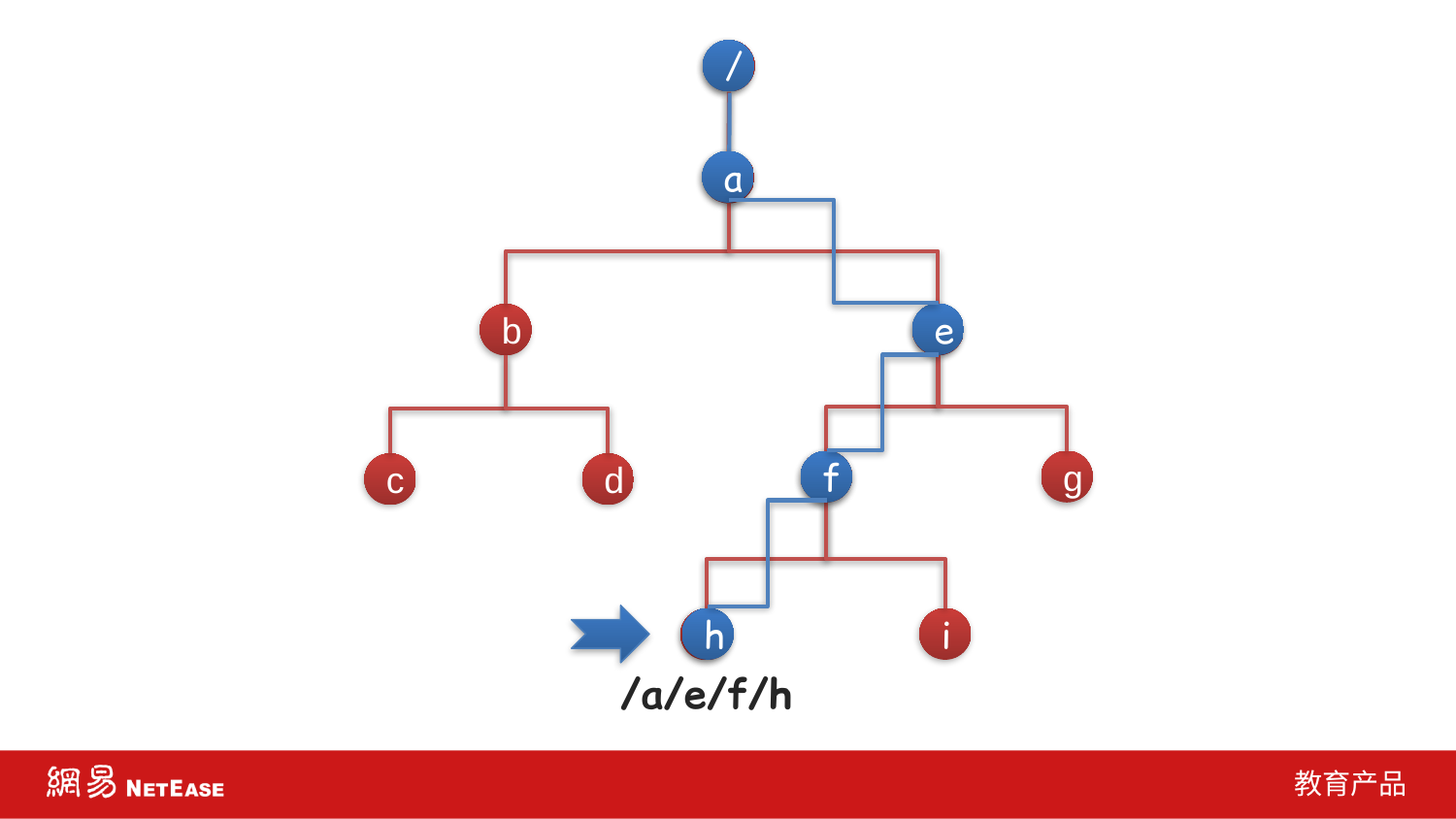

/
/
a
a
e
b
e
f
f
g
c
d

h
i
h
/a/e/f/h
教育产品